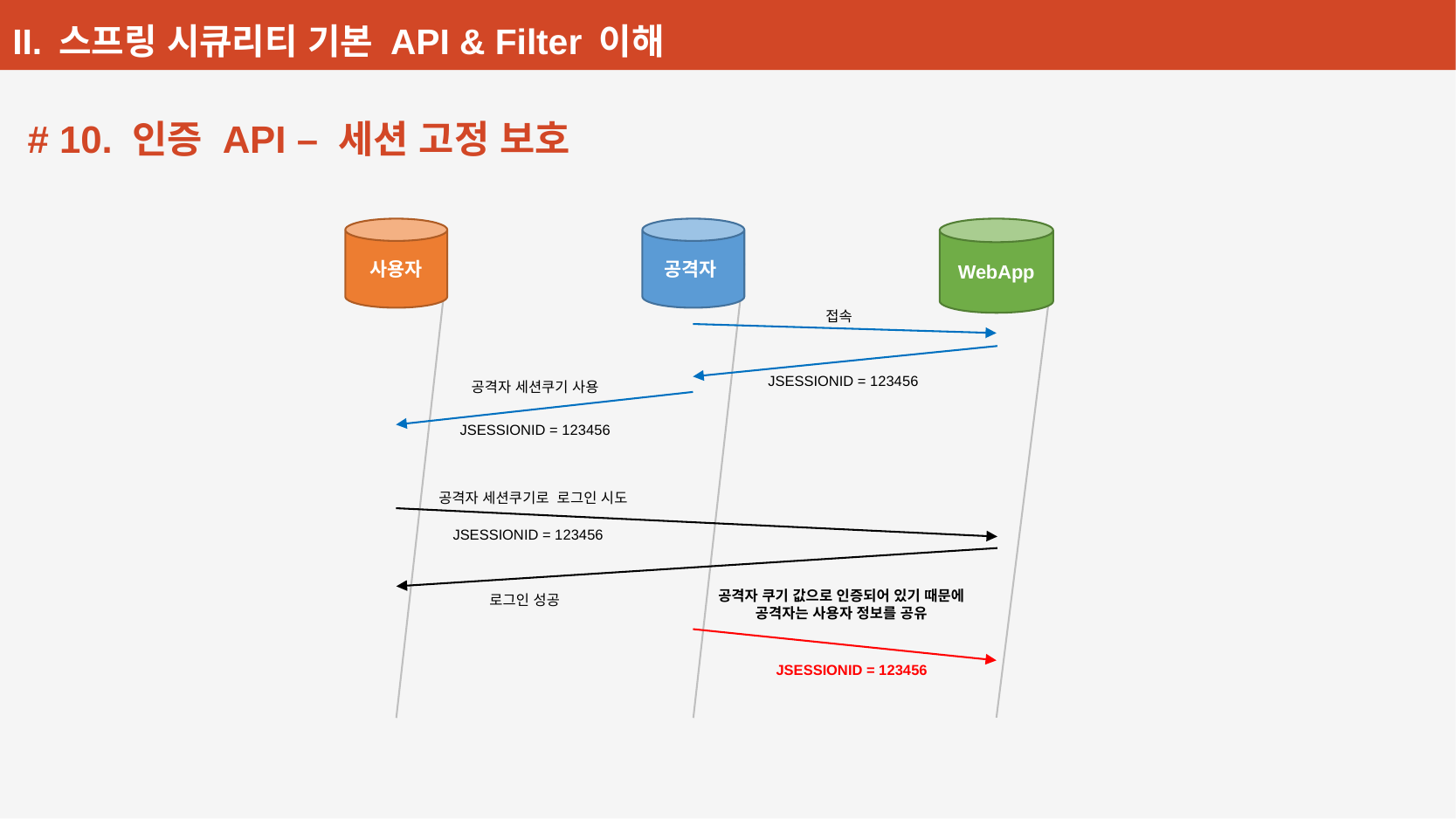

# 10. 인증 API – 세션 고정 보호
사용자
공격자
WebApp
접속
JSESSIONID = 123456
공격자 세션쿠기 사용
JSESSIONID = 123456
공격자 세션쿠기로  로그인 시도
JSESSIONID = 123456
공격자 쿠기 값으로 인증되어 있기 때문에
공격자는 사용자 정보를 공유
로그인 성공
JSESSIONID = 123456